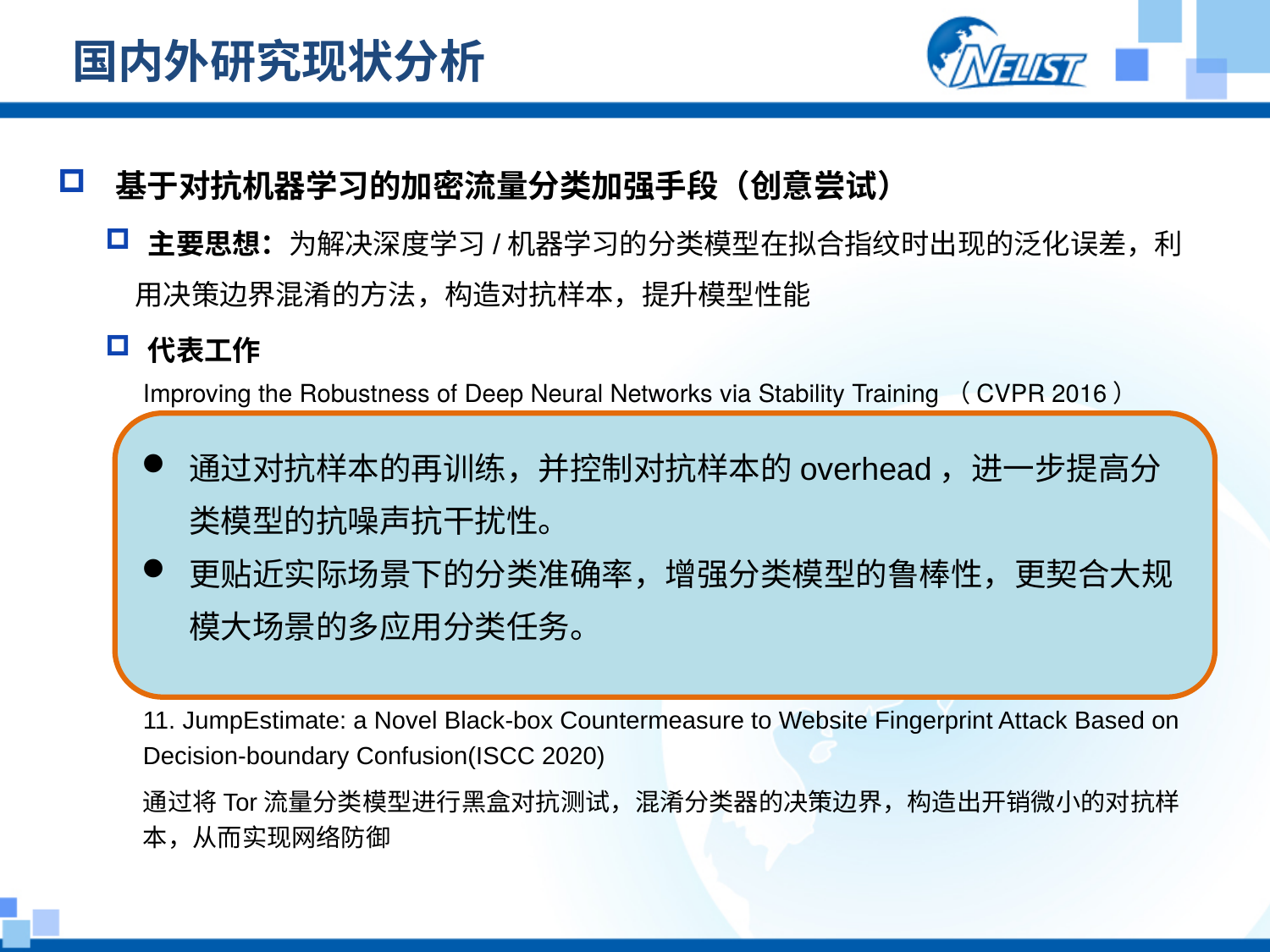

# 国内外研究现状分析
  基于对抗机器学习的加密流量分类加强手段（创意尝试）
 主要思想：为解决深度学习/机器学习的分类模型在拟合指纹时出现的泛化误差，利用决策边界混淆的方法，构造对抗样本，提升模型性能
 代表工作
Improving the Robustness of Deep Neural Networks via Stability Training（CVPR 2016）
	通过对样本进行微小扰动，利用模型的retrain再训练对抗样本，提升模型的抗干扰能力和鲁棒性，更适应带噪声的实际场景，数据集。
10. MulDef: Multi-model-based Defense Against Adversarial Examples for Neural Networks(IJCAI 2018)
通过将多种模型进行混合训练，即模型的训练集包含非对抗样本和对抗样本（非模型本身构建的对抗样本），通过交互迭代，能够实现对非本身的模型所造出的对抗样本具有更强的鲁棒性，且分类效果提升显著。
11. JumpEstimate: a Novel Black-box Countermeasure to Website Fingerprint Attack Based on Decision-boundary Confusion(ISCC 2020)
通过将Tor流量分类模型进行黑盒对抗测试，混淆分类器的决策边界，构造出开销微小的对抗样本，从而实现网络防御

通过对抗样本的再训练，并控制对抗样本的overhead，进一步提高分类模型的抗噪声抗干扰性。
更贴近实际场景下的分类准确率，增强分类模型的鲁棒性，更契合大规模大场景的多应用分类任务。